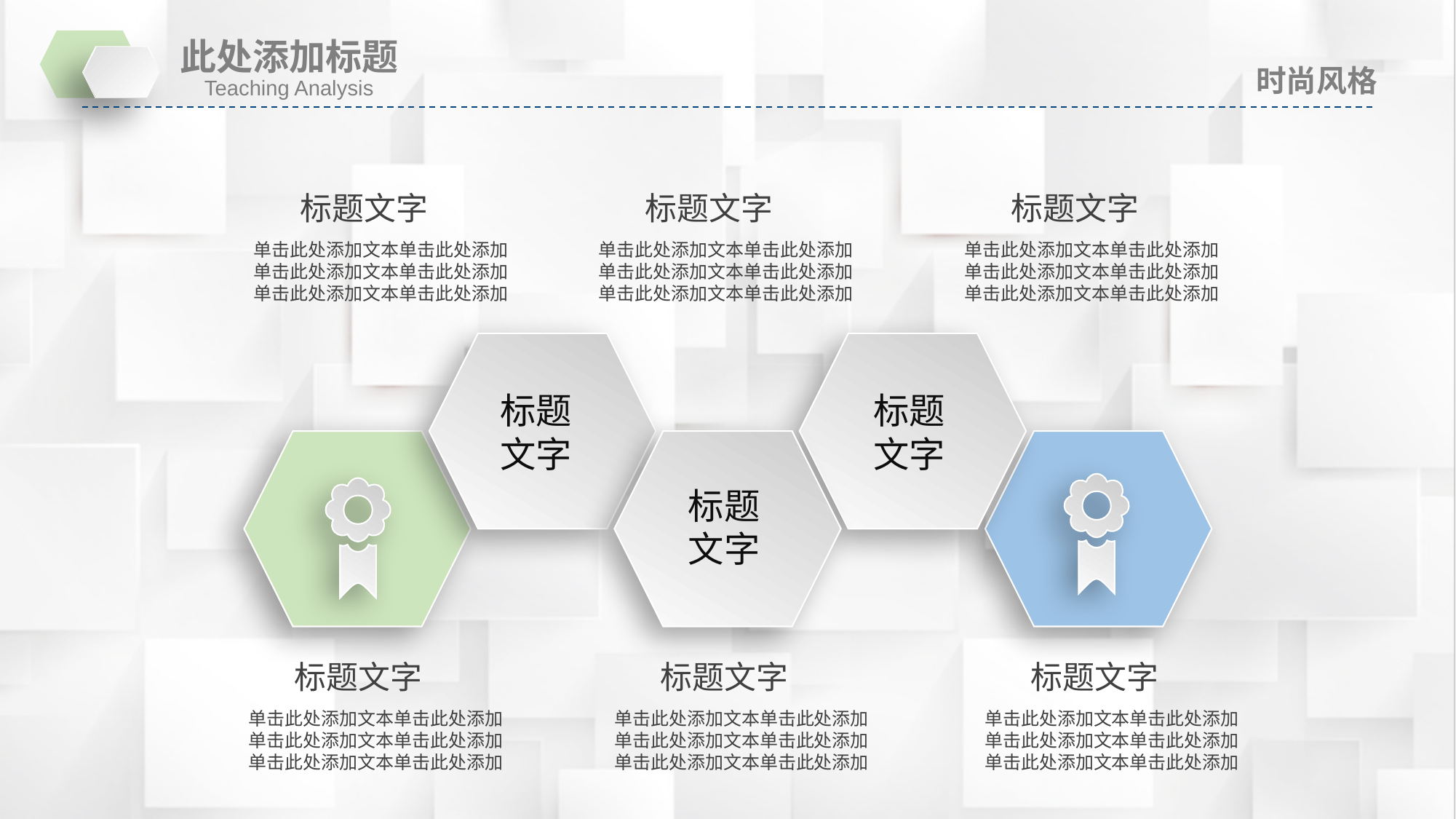

延迟符
此处添加标题

时尚风格
Teaching Analysis
标题文字
标题文字
单击此处添加文本单击此处添加
单击此处添加文本单击此处添加
单击此处添加文本单击此处添加
单击此处添加文本单击此处添加
单击此处添加文本单击此处添加
单击此处添加文本单击此处添加
标题文字
单击此处添加文本单击此处添加
单击此处添加文本单击此处添加
单击此处添加文本单击此处添加

标题
文字

标题
文字

标题
文字

标题文字
单击此处添加文本单击此处添加
单击此处添加文本单击此处添加
单击此处添加文本单击此处添加
标题文字
单击此处添加文本单击此处添加
单击此处添加文本单击此处添加
单击此处添加文本单击此处添加
标题文字
单击此处添加文本单击此处添加
单击此处添加文本单击此处添加
单击此处添加文本单击此处添加